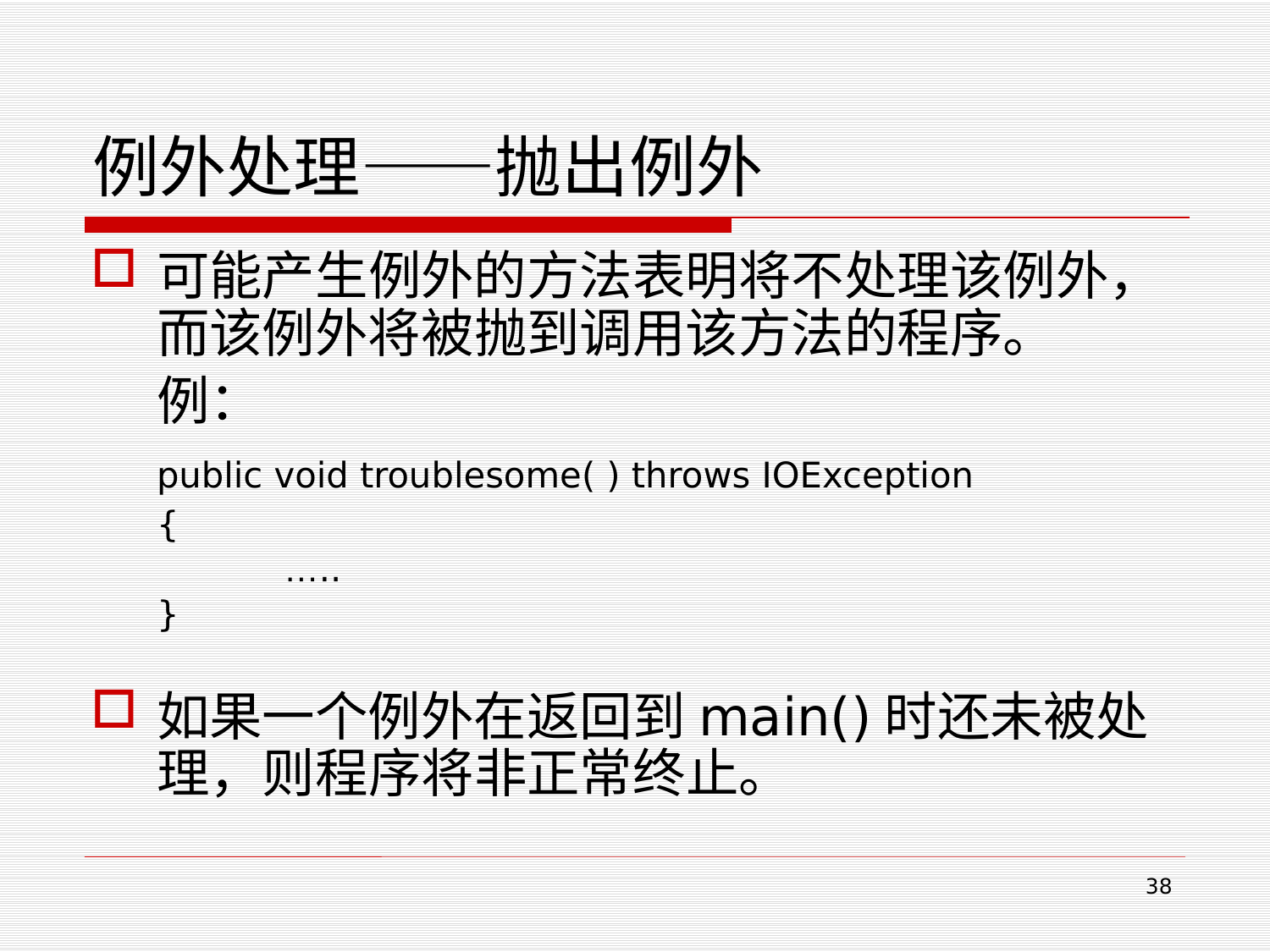

# 例外处理——抛出例外
可能产生例外的方法表明将不处理该例外，而该例外将被抛到调用该方法的程序。
	例：
	public void troublesome( ) throws IOException
	{
		…..
	}

如果一个例外在返回到main()时还未被处理，则程序将非正常终止。

38